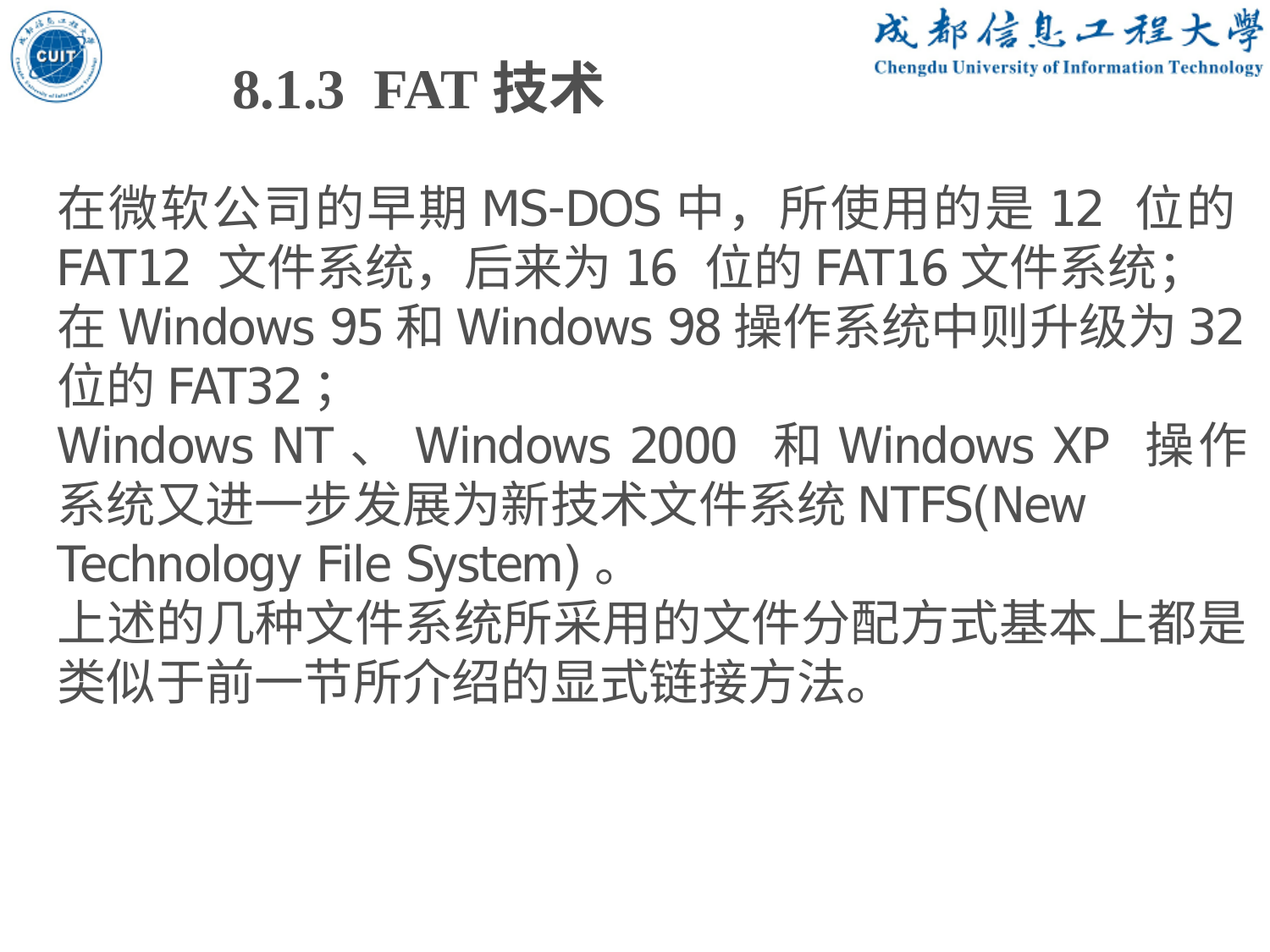

8.1.3  FAT技术
在微软公司的早期MS-DOS中，所使用的是12 位的FAT12 文件系统，后来为16 位的FAT16文件系统；
在Windows 95和Windows 98操作系统中则升级为32位的FAT32；
Windows NT、Windows 2000 和Windows XP 操作系统又进一步发展为新技术文件系统NTFS(New
Technology File System)。
上述的几种文件系统所采用的文件分配方式基本上都是类似于前一节所介绍的显式链接方法。